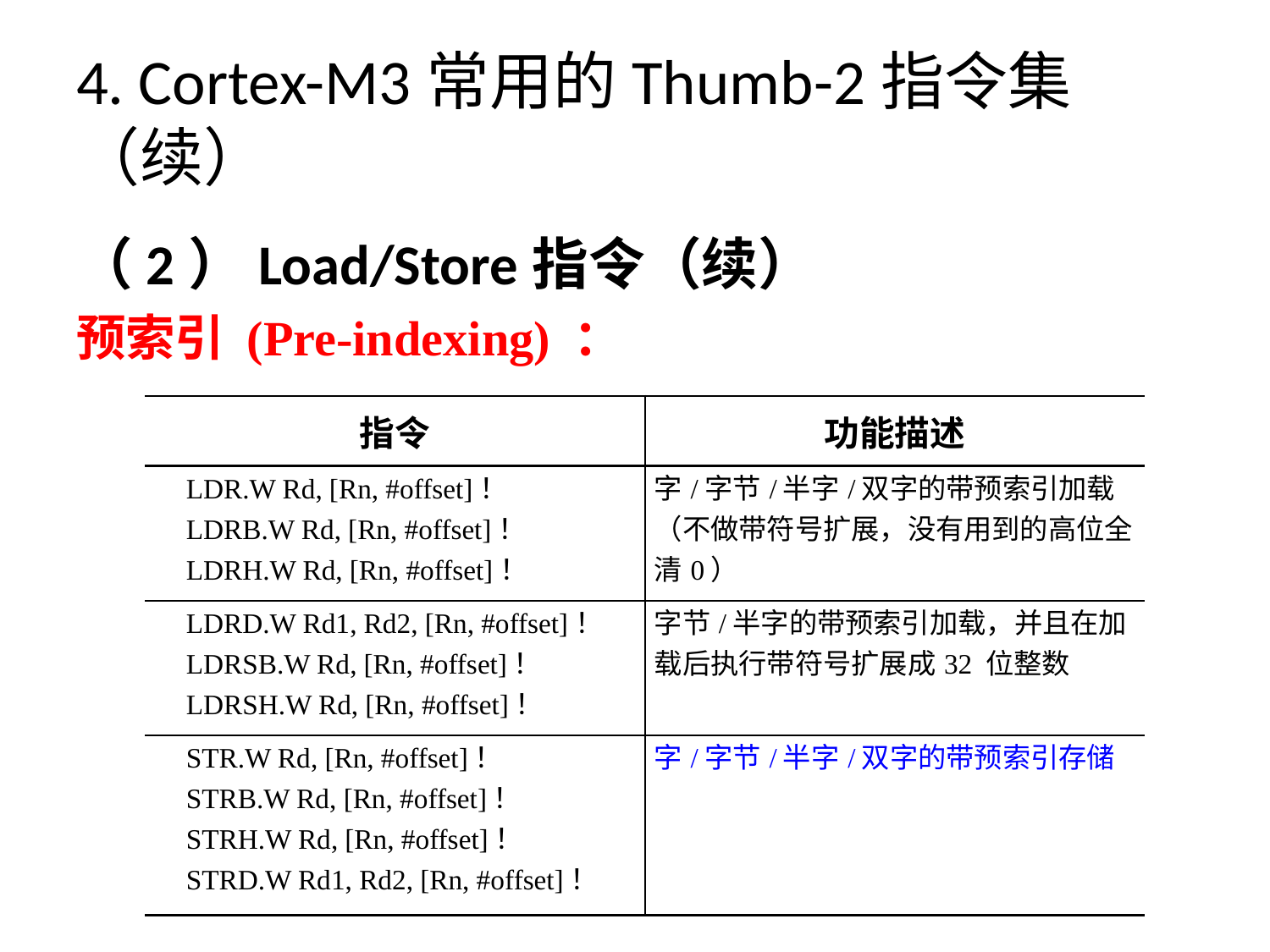

# 4. Cortex-M3常用的Thumb-2指令集（续）
（2）Load/Store指令（续）
预索引 (Pre‐indexing) ：

| 指令 | 功能描述 |
| --- | --- |
| LDR.W Rd, [Rn, #offset]！ LDRB.W Rd, [Rn, #offset]！ LDRH.W Rd, [Rn, #offset]！ | 字/字节/半字/双字的带预索引加载（不做带符号扩展，没有用到的高位全清0） |
| LDRD.W Rd1, Rd2, [Rn, #offset]！ LDRSB.W Rd, [Rn, #offset]！ LDRSH.W Rd, [Rn, #offset]！ | 字节/半字的带预索引加载，并且在加载后执行带符号扩展成32 位整数 |
| STR.W Rd, [Rn, #offset]！ STRB.W Rd, [Rn, #offset]！ STRH.W Rd, [Rn, #offset]！ STRD.W Rd1, Rd2, [Rn, #offset]！ | 字/字节/半字/双字的带预索引存储 |